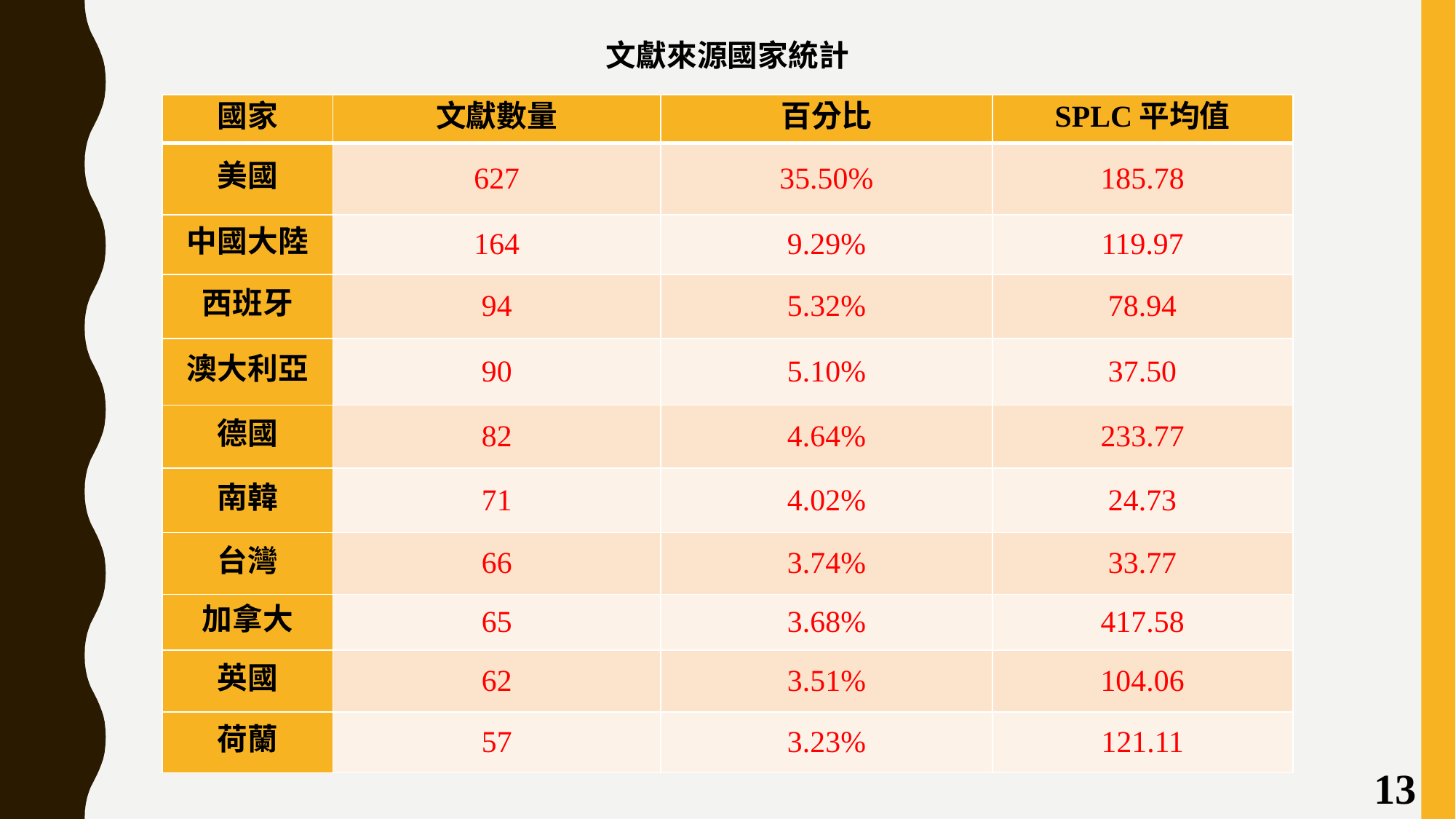

文獻來源國家統計
| 國家 | 文獻數量 | 百分比 | SPLC平均值 |
| --- | --- | --- | --- |
| 美國 | 627 | 35.50% | 185.78 |
| 中國大陸 | 164 | 9.29% | 119.97 |
| 西班牙 | 94 | 5.32% | 78.94 |
| 澳大利亞 | 90 | 5.10% | 37.50 |
| 德國 | 82 | 4.64% | 233.77 |
| 南韓 | 71 | 4.02% | 24.73 |
| 台灣 | 66 | 3.74% | 33.77 |
| 加拿大 | 65 | 3.68% | 417.58 |
| 英國 | 62 | 3.51% | 104.06 |
| 荷蘭 | 57 | 3.23% | 121.11 |
13